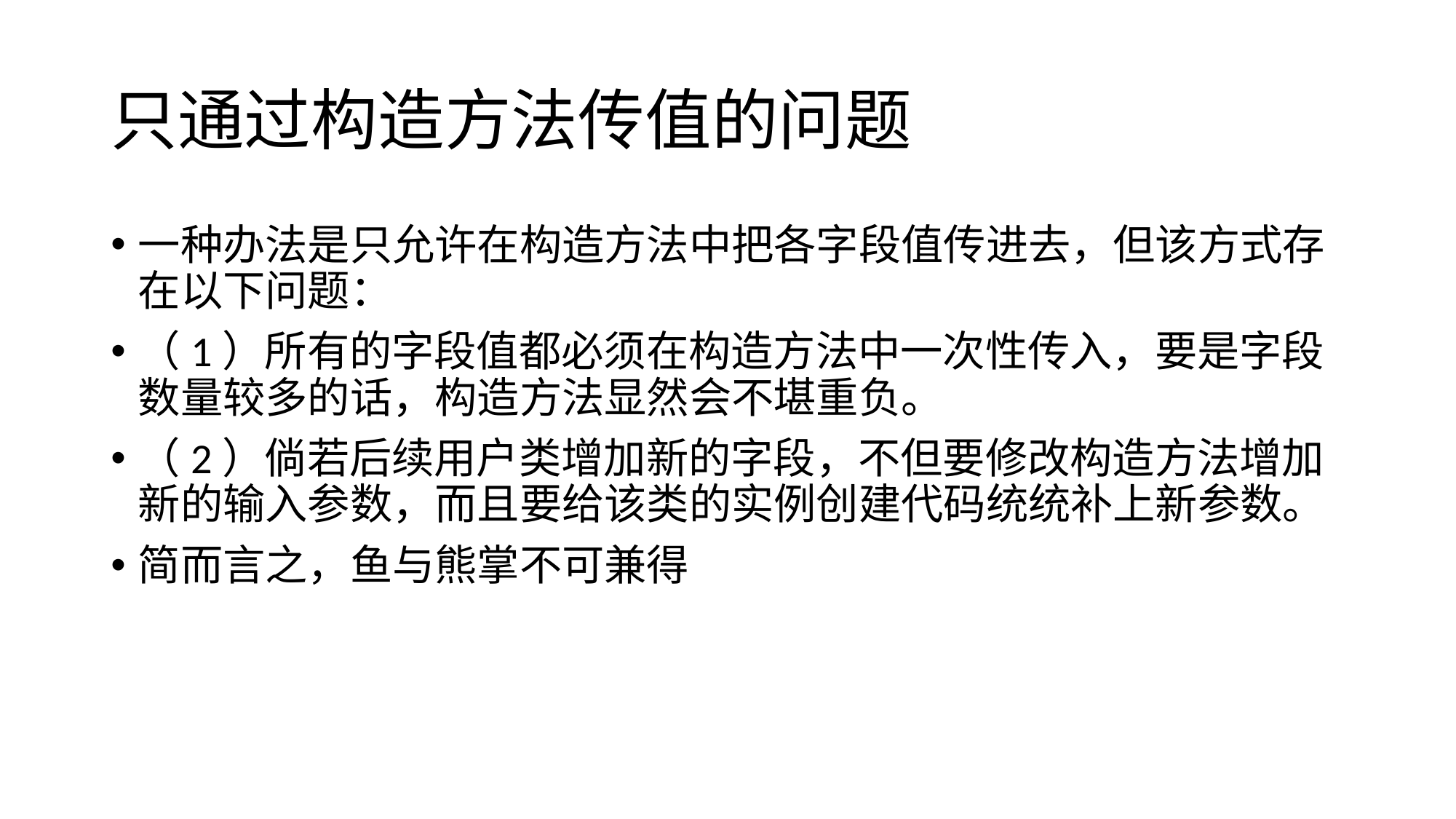

# 只通过构造方法传值的问题
一种办法是只允许在构造方法中把各字段值传进去，但该方式存在以下问题：
（1）所有的字段值都必须在构造方法中一次性传入，要是字段数量较多的话，构造方法显然会不堪重负。
（2）倘若后续用户类增加新的字段，不但要修改构造方法增加新的输入参数，而且要给该类的实例创建代码统统补上新参数。
简而言之，鱼与熊掌不可兼得